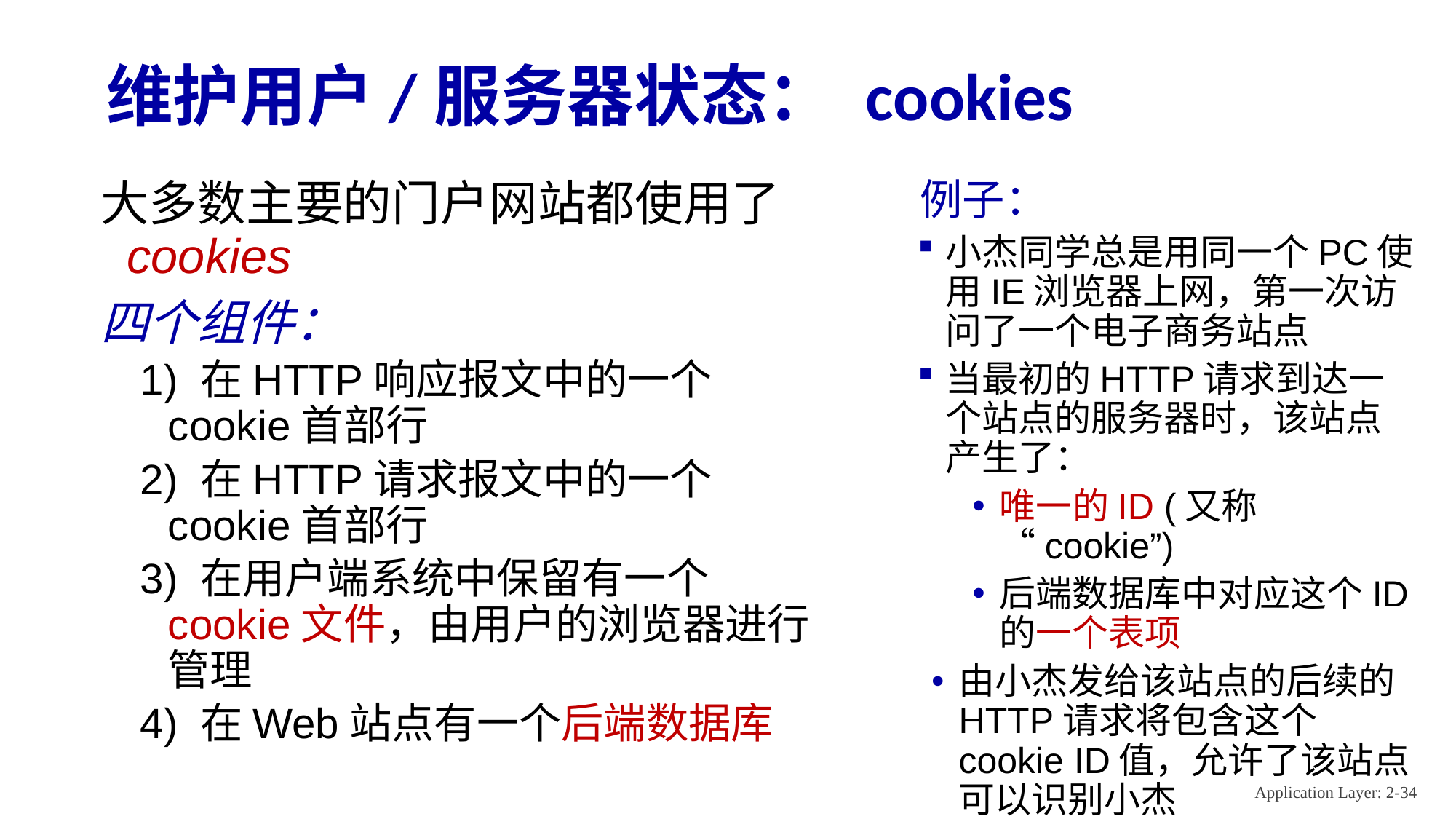

# 维护用户/服务器状态： cookies
大多数主要的门户网站都使用了 cookies
四个组件：
1) 在HTTP响应报文中的一个cookie首部行
2) 在HTTP请求报文中的一个cookie首部行
3) 在用户端系统中保留有一个cookie文件，由用户的浏览器进行管理
4) 在Web站点有一个后端数据库
例子：
小杰同学总是用同一个PC使用IE浏览器上网，第一次访问了一个电子商务站点
当最初的HTTP请求到达一个站点的服务器时，该站点产生了：
唯一的ID (又称 “cookie”)
后端数据库中对应这个ID的一个表项
由小杰发给该站点的后续的HTTP请求将包含这个cookie ID值，允许了该站点可以识别小杰
Application Layer: 2-34